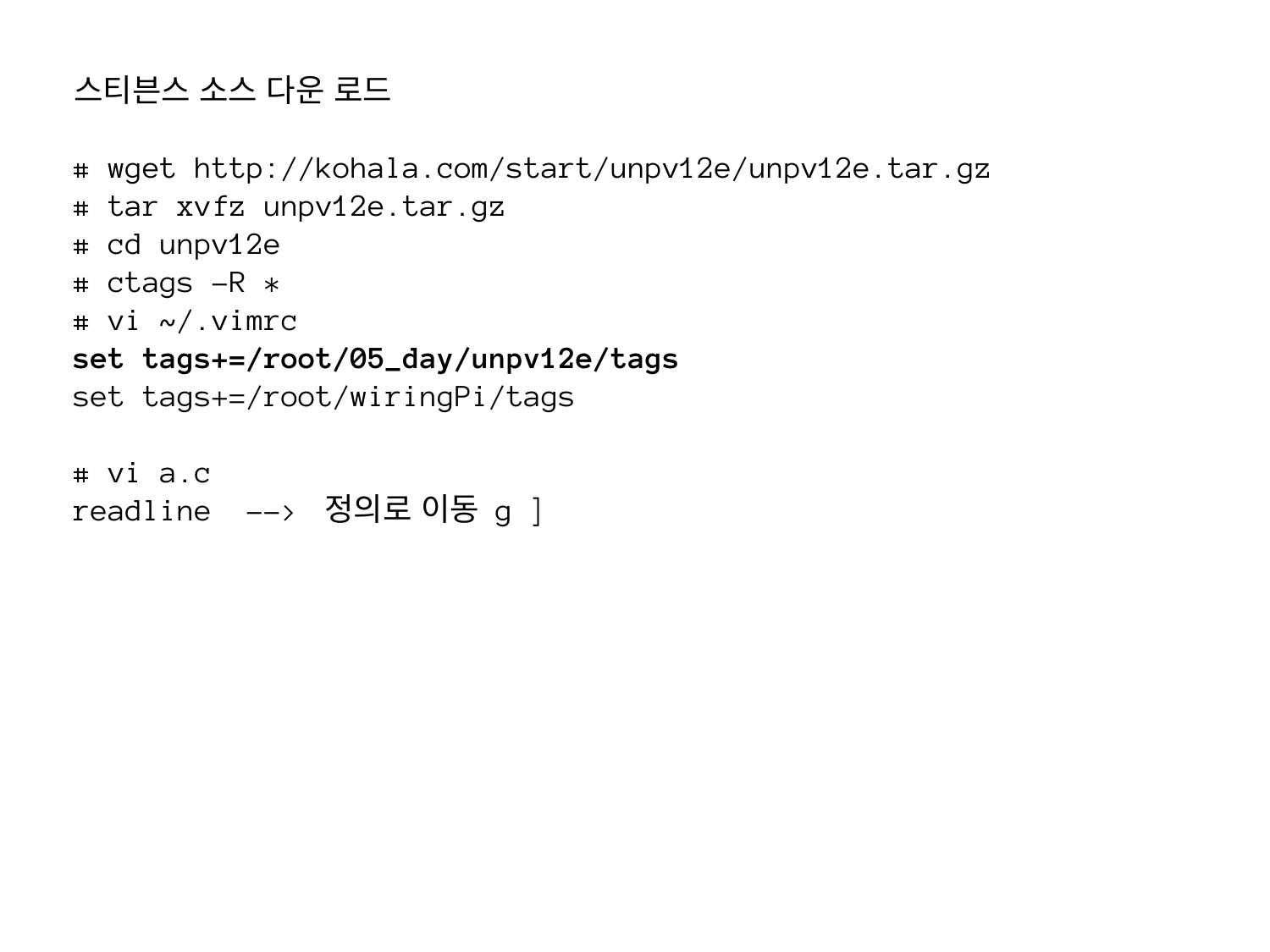

스티븐스 소스 다운 로드

# wget http://kohala.com/start/unpv12e/unpv12e.tar.gz
# tar xvfz unpv12e.tar.gz
# cd unpv12e
# ctags -R *
# vi ~/.vimrc
set tags+=/root/05_day/unpv12e/tags
set tags+=/root/wiringPi/tags

# vi a.c
readline  --> 정의로 이동 g ]